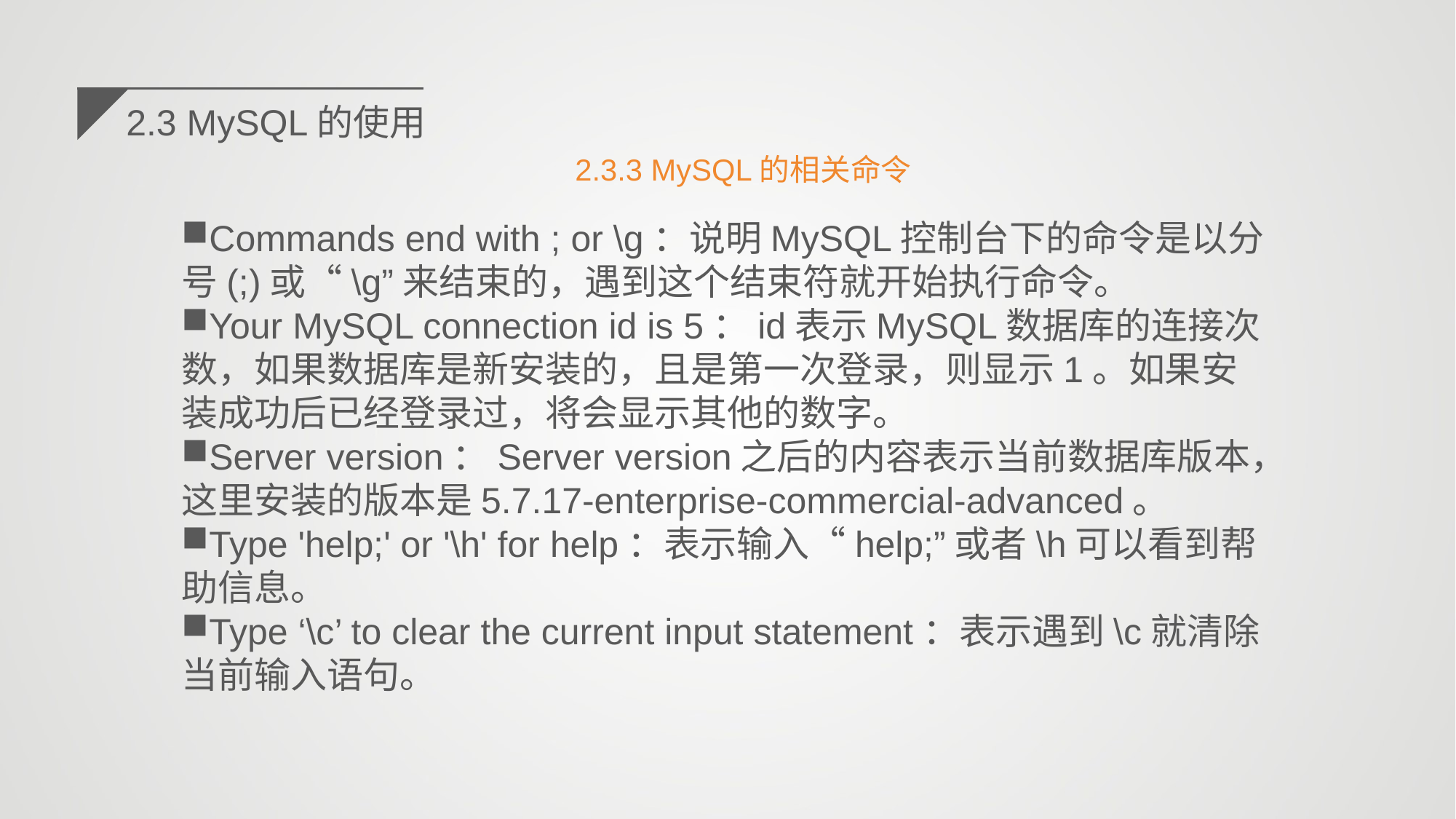

2.3 MySQL的使用

 2.3.3 MySQL的相关命令
Commands end with ; or \g：说明MySQL控制台下的命令是以分号(;)或“\g”来结束的，遇到这个结束符就开始执行命令。
Your MySQL connection id is 5：id表示MySQL数据库的连接次数，如果数据库是新安装的，且是第一次登录，则显示1。如果安装成功后已经登录过，将会显示其他的数字。
Server version：Server version之后的内容表示当前数据库版本，这里安装的版本是5.7.17-enterprise-commercial-advanced。
Type 'help;' or '\h' for help：表示输入“help;”或者\h可以看到帮助信息。
Type ‘\c’ to clear the current input statement：表示遇到\c就清除当前输入语句。